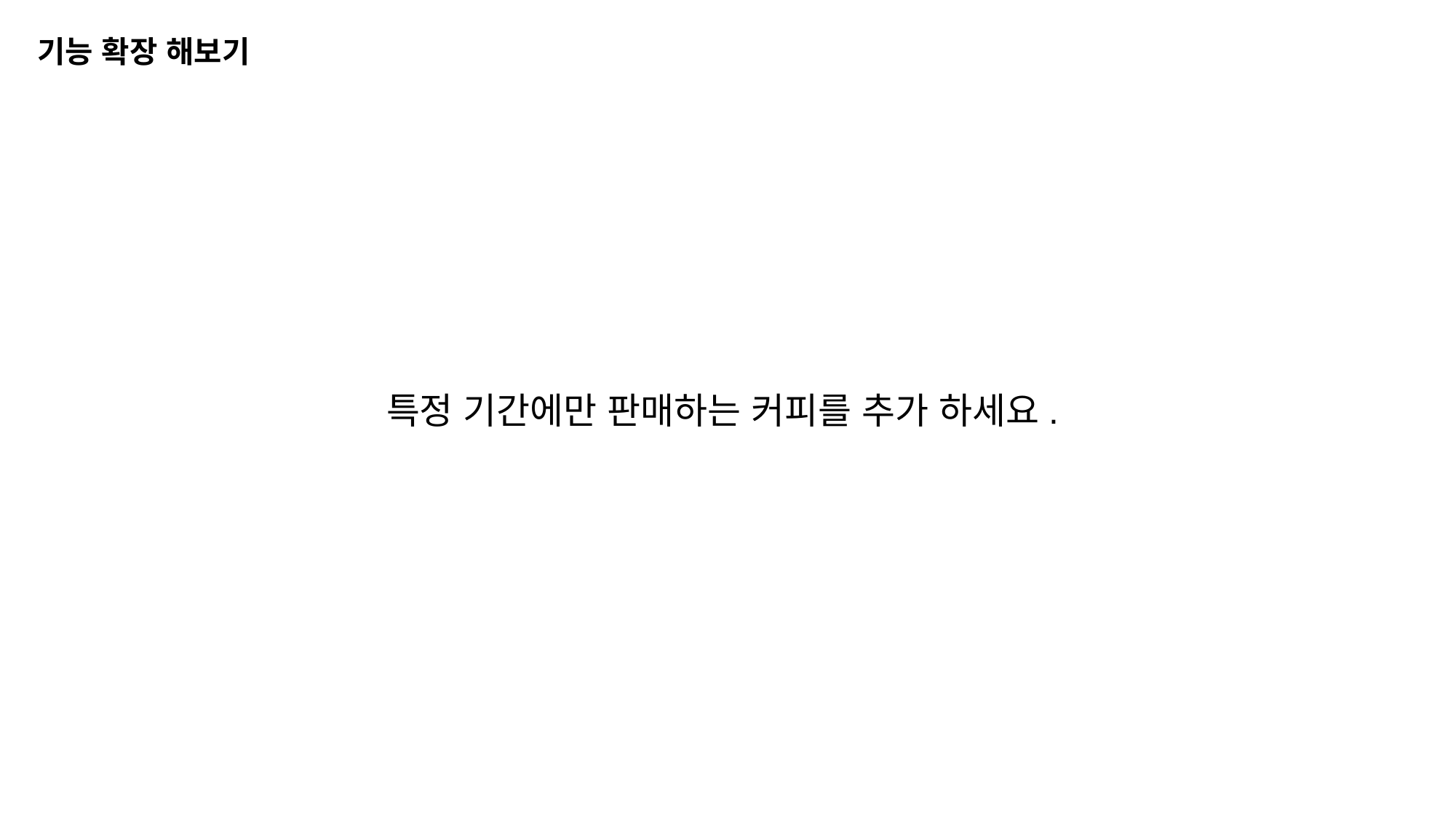

기능 확장 해보기
특정 기간에만 판매하는 커피를 추가 하세요.